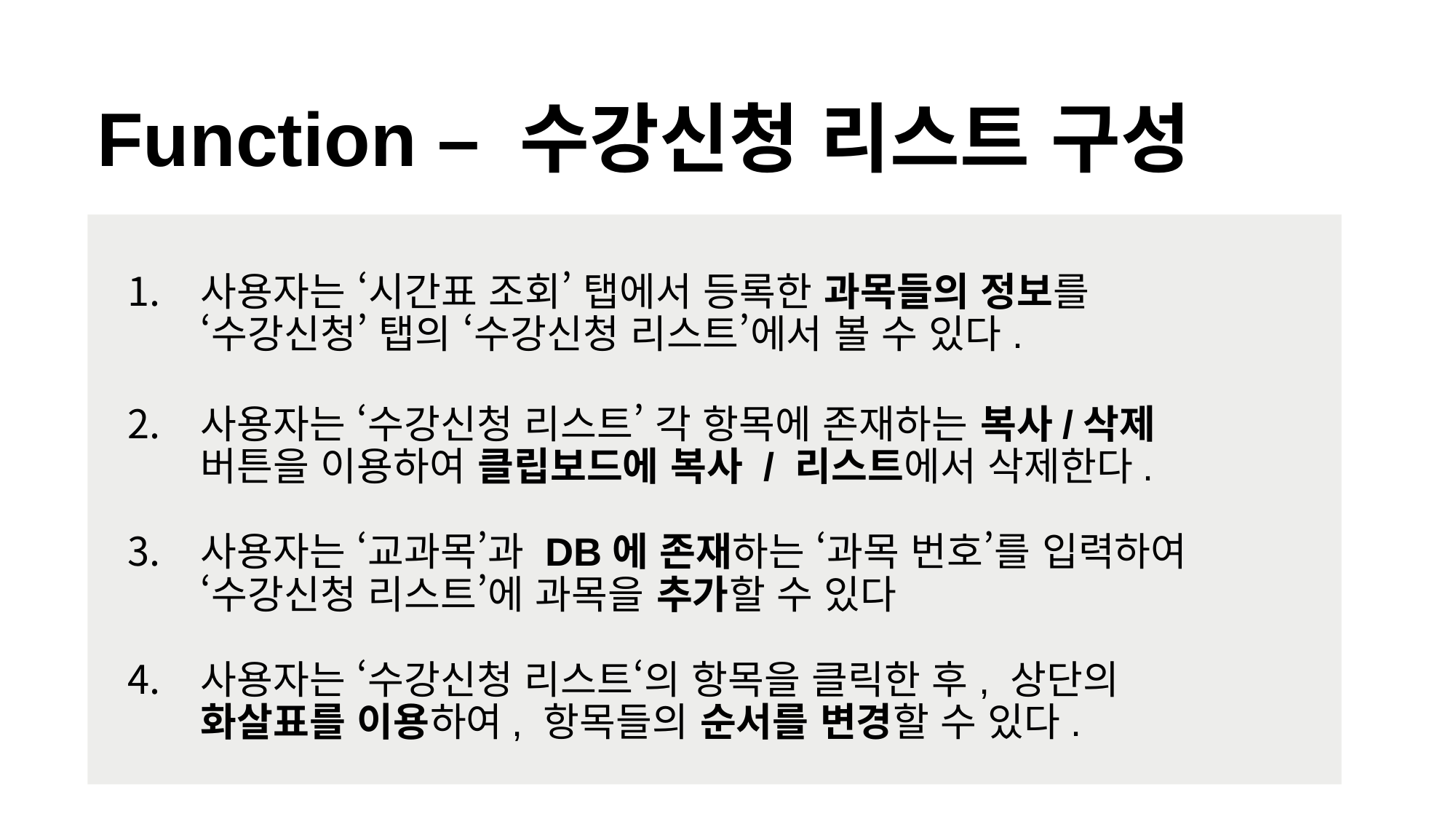

# Function – 수강신청 리스트 구성

사용자는 ‘시간표 조회’ 탭에서 등록한 과목들의 정보를
‘수강신청’ 탭의 ‘수강신청 리스트’에서 볼 수 있다.
사용자는 ‘수강신청 리스트’ 각 항목에 존재하는 복사/삭제
버튼을 이용하여 클립보드에 복사 / 리스트에서 삭제한다.
사용자는 ‘교과목’과 DB에 존재하는 ‘과목 번호’를 입력하여
‘수강신청 리스트’에 과목을 추가할 수 있다
사용자는 ‘수강신청 리스트‘의 항목을 클릭한 후, 상단의
화살표를 이용하여, 항목들의 순서를 변경할 수 있다.

→